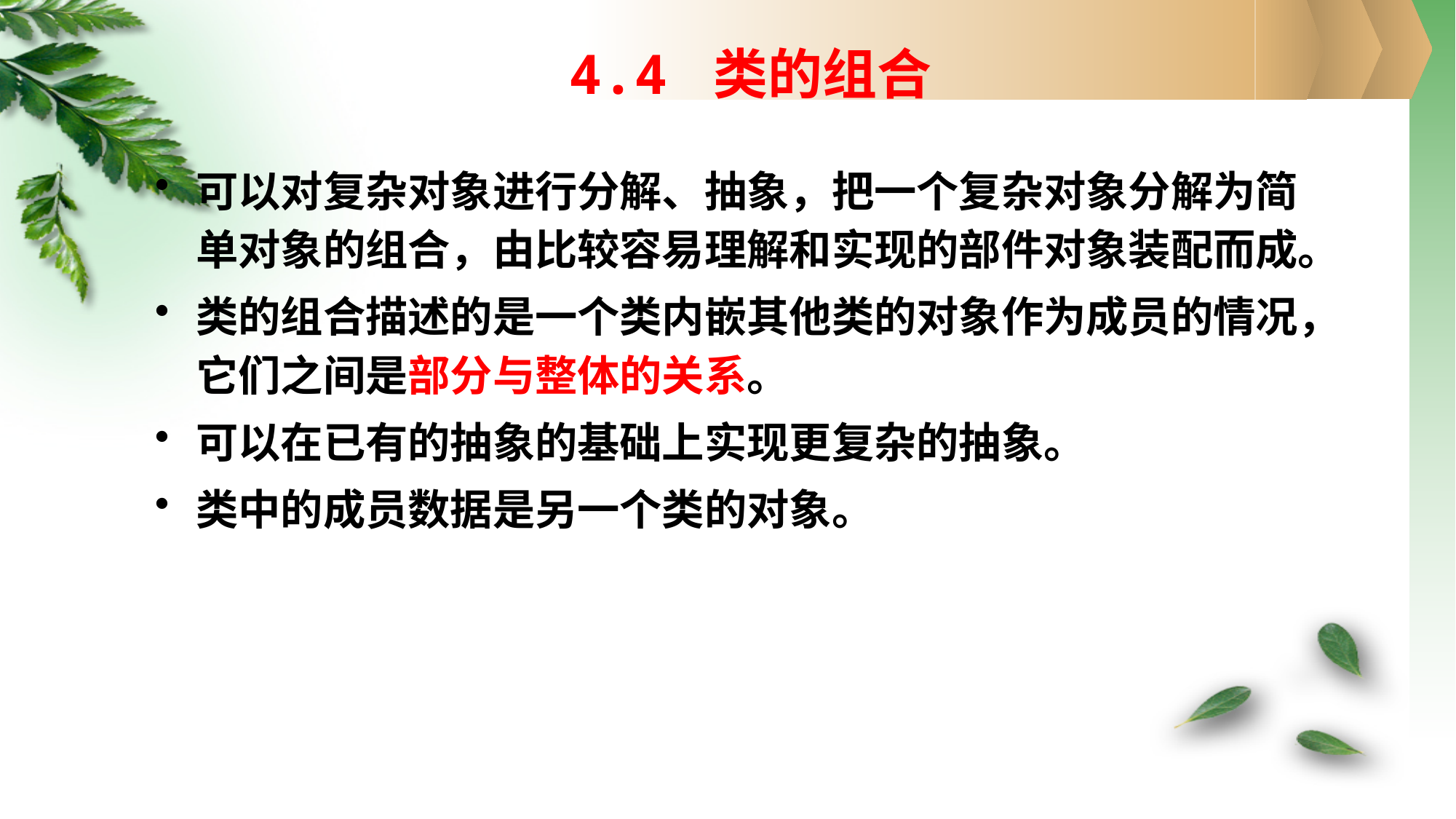

# 4.4 类的组合
可以对复杂对象进行分解、抽象，把一个复杂对象分解为简单对象的组合，由比较容易理解和实现的部件对象装配而成。
类的组合描述的是一个类内嵌其他类的对象作为成员的情况，它们之间是部分与整体的关系。
可以在已有的抽象的基础上实现更复杂的抽象。
类中的成员数据是另一个类的对象。